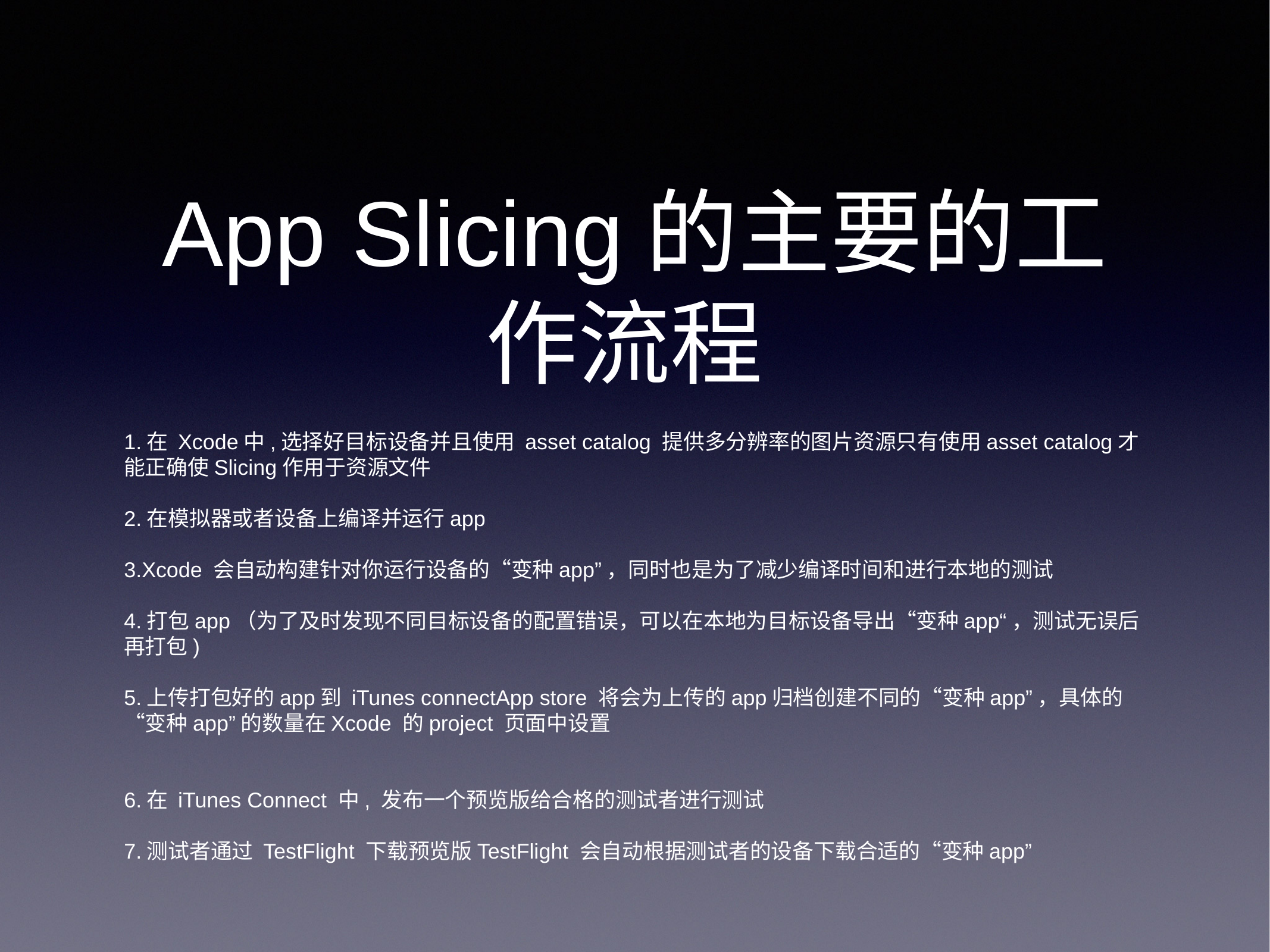

# App Slicing的主要的工作流程
1.在 Xcode中,选择好目标设备并且使用 asset catalog 提供多分辨率的图片资源只有使用asset catalog才能正确使Slicing作用于资源文件

2.在模拟器或者设备上编译并运行app

3.Xcode 会自动构建针对你运行设备的“变种app”，同时也是为了减少编译时间和进行本地的测试

4.打包app（为了及时发现不同目标设备的配置错误，可以在本地为目标设备导出“变种app“，测试无误后再打包)

5.上传打包好的app到 iTunes connectApp store 将会为上传的app归档创建不同的“变种app”，具体的“变种app”的数量在Xcode 的project 页面中设置

6.在 iTunes Connect 中, 发布一个预览版给合格的测试者进行测试

7.测试者通过 TestFlight 下载预览版TestFlight 会自动根据测试者的设备下载合适的“变种app”